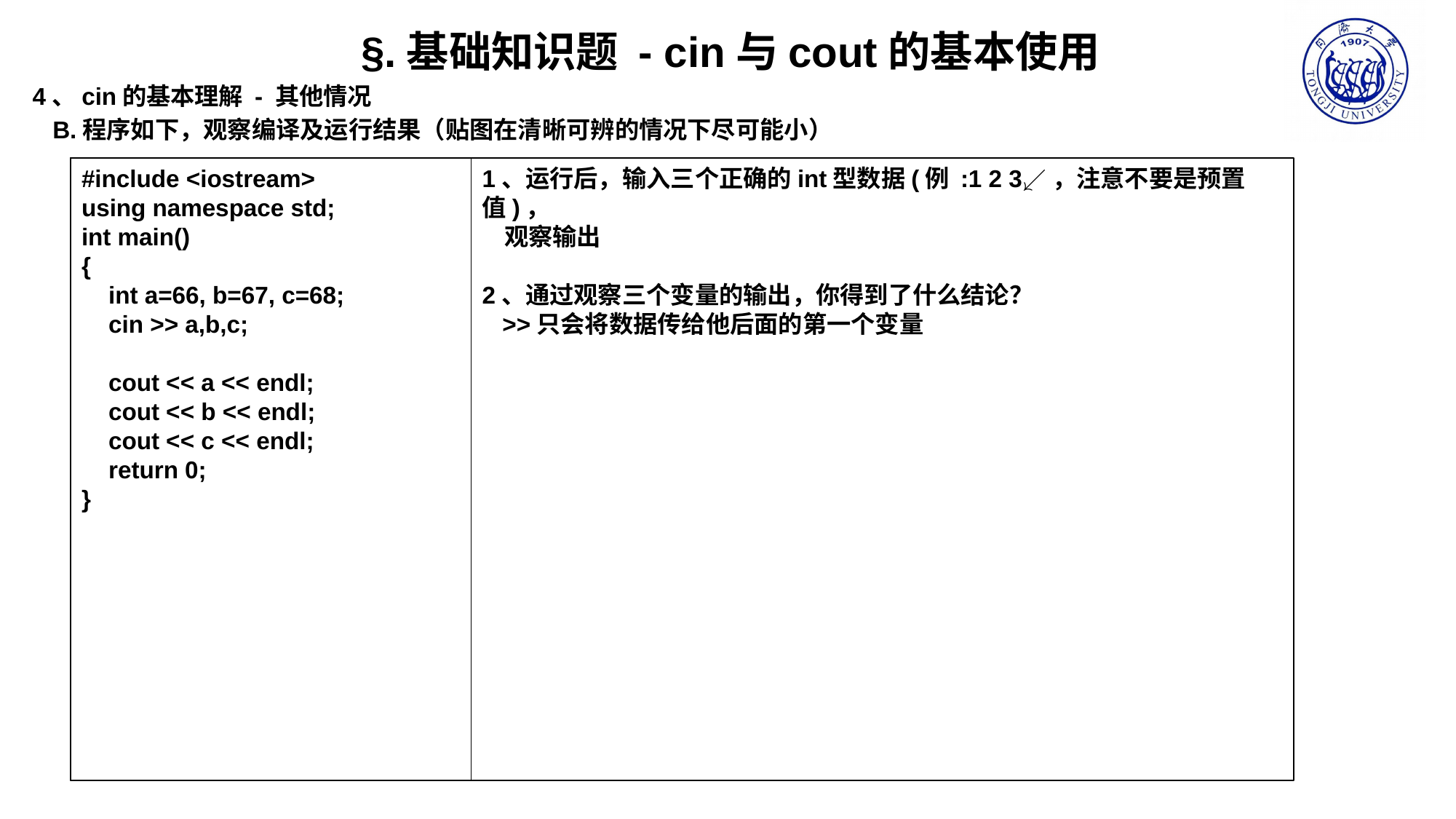

§.基础知识题 - cin与cout的基本使用
4、cin的基本理解 - 其他情况
   B.程序如下，观察编译及运行结果（贴图在清晰可辨的情况下尽可能小）
1、运行后，输入三个正确的int型数据(例 :1 2 3↙，注意不要是预置值)，
   观察输出

2、通过观察三个变量的输出，你得到了什么结论？
   >>只会将数据传给他后面的第一个变量

#include <iostream>
using namespace std;
int main()
{
    int a=66, b=67, c=68;
    cin >> a,b,c;

    cout << a << endl;
    cout << b << endl;
    cout << c << endl;
    return 0;
}